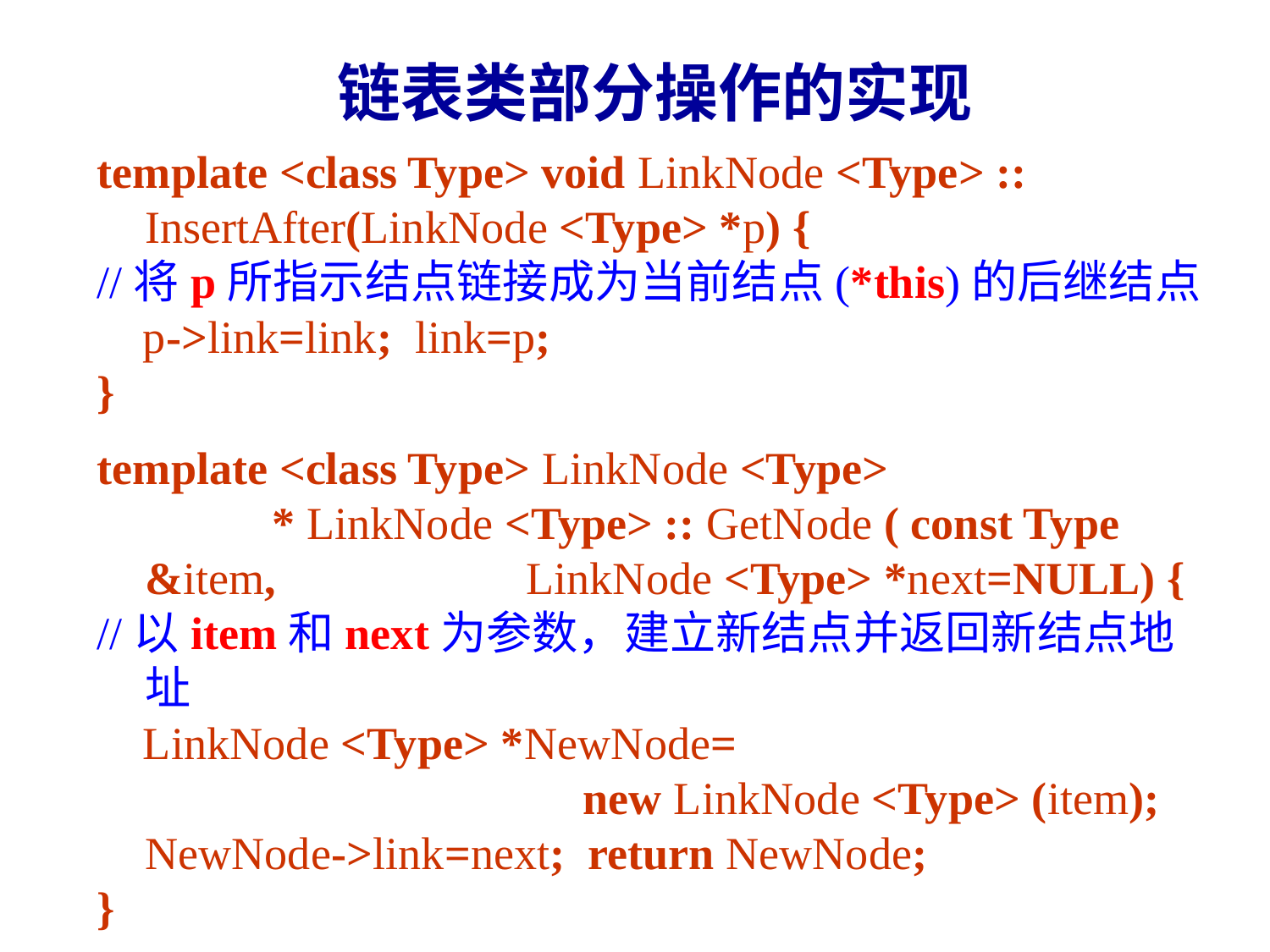

链表类部分操作的实现
template <class Type> void LinkNode <Type> :: InsertAfter(LinkNode <Type> *p) {
//将p所指示结点链接成为当前结点(*this)的后继结点
    p->link=link;  link=p;
}
template <class Type> LinkNode <Type>
		* LinkNode <Type> :: GetNode ( const Type &item, 		LinkNode <Type> *next=NULL) {
//以item和next为参数，建立新结点并返回新结点地址
    LinkNode <Type> *NewNode=
				     new LinkNode <Type> (item);
	NewNode->link=next;  return NewNode;
}
157